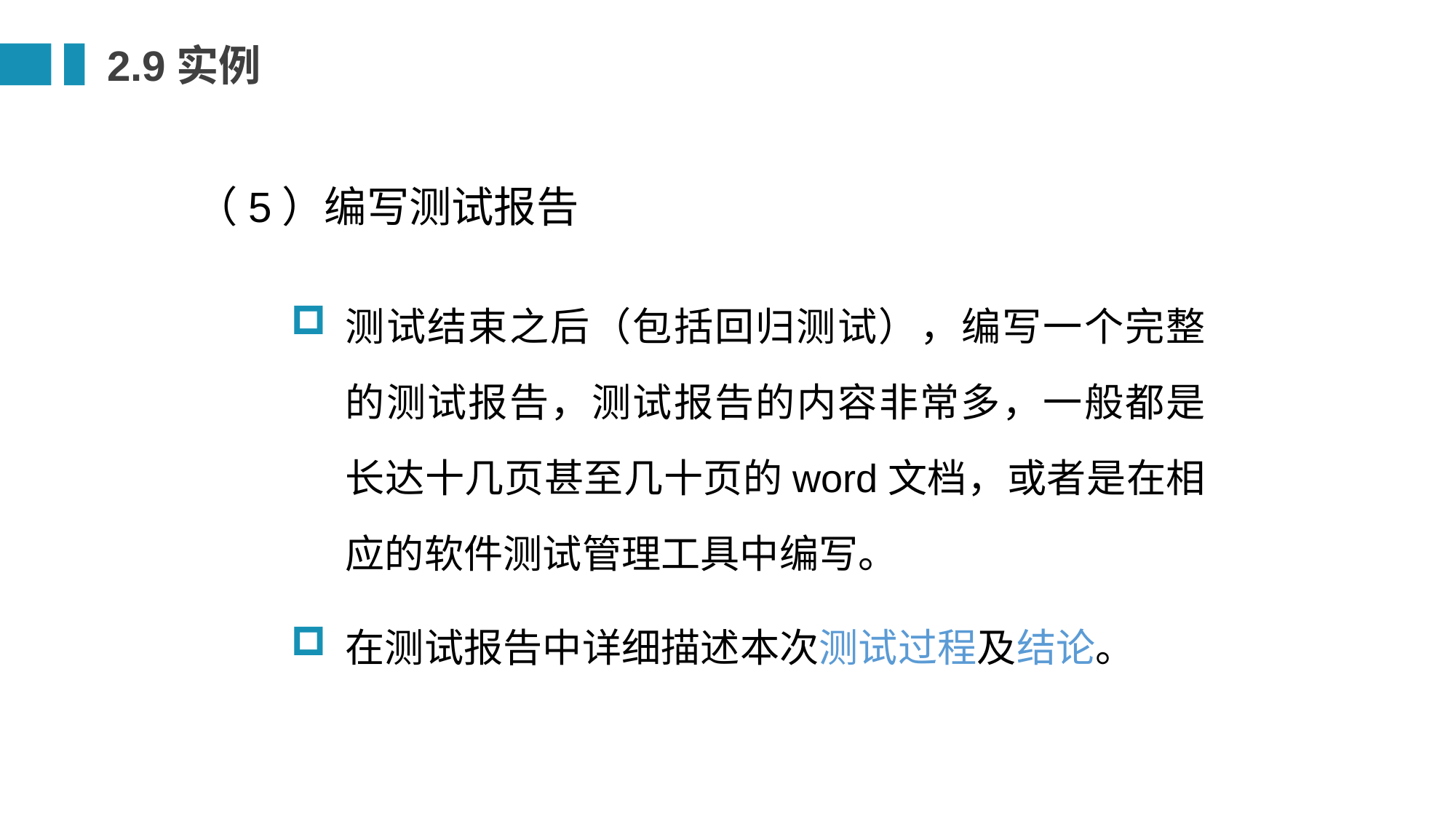

2.9实例

（5）编写测试报告
测试结束之后（包括回归测试），编写一个完整的测试报告，测试报告的内容非常多，一般都是长达十几页甚至几十页的word文档，或者是在相应的软件测试管理工具中编写。
在测试报告中详细描述本次测试过程及结论。
84